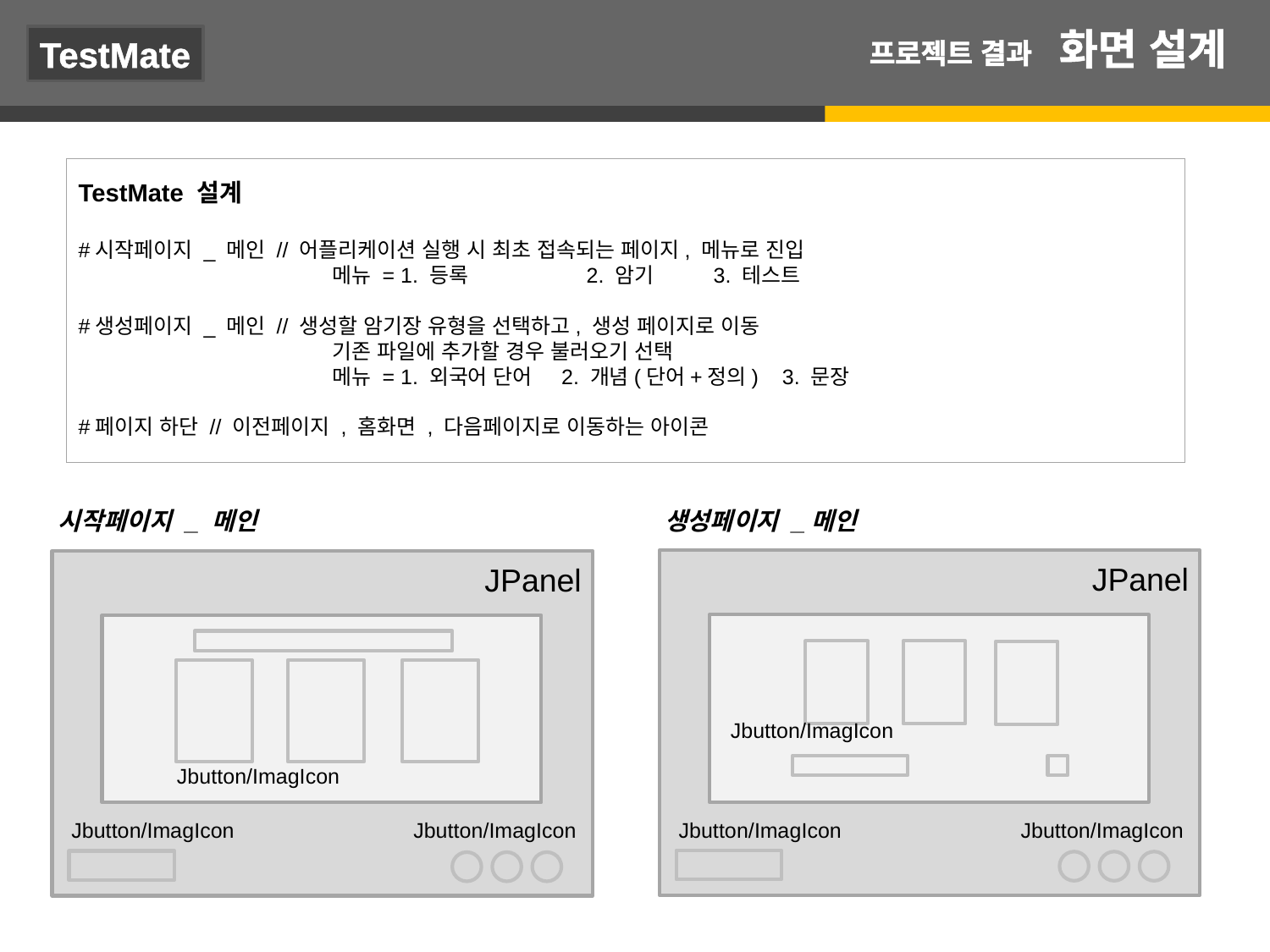

화면 설계
TestMate
프로젝트 결과

TestMate 설계

#시작페이지 _ 메인 // 어플리케이션 실행 시 최초 접속되는 페이지, 메뉴로 진입
	 	메뉴 = 1. 등록 	2. 암기	3. 테스트

#생성페이지 _ 메인 // 생성할 암기장 유형을 선택하고, 생성 페이지로 이동
		기존 파일에 추가할 경우 불러오기 선택
		메뉴 = 1. 외국어 단어    2. 개념(단어+정의)    3. 문장

#페이지 하단 // 이전페이지 , 홈화면 , 다음페이지로 이동하는 아이콘

생성페이지 _메인
시작페이지 _ 메인

JPanel
JPanel

Jbutton/ImagIcon

Jbutton/ImagIcon
Jbutton/ImagIcon
Jbutton/ImagIcon
Jbutton/ImagIcon
Jbutton/ImagIcon